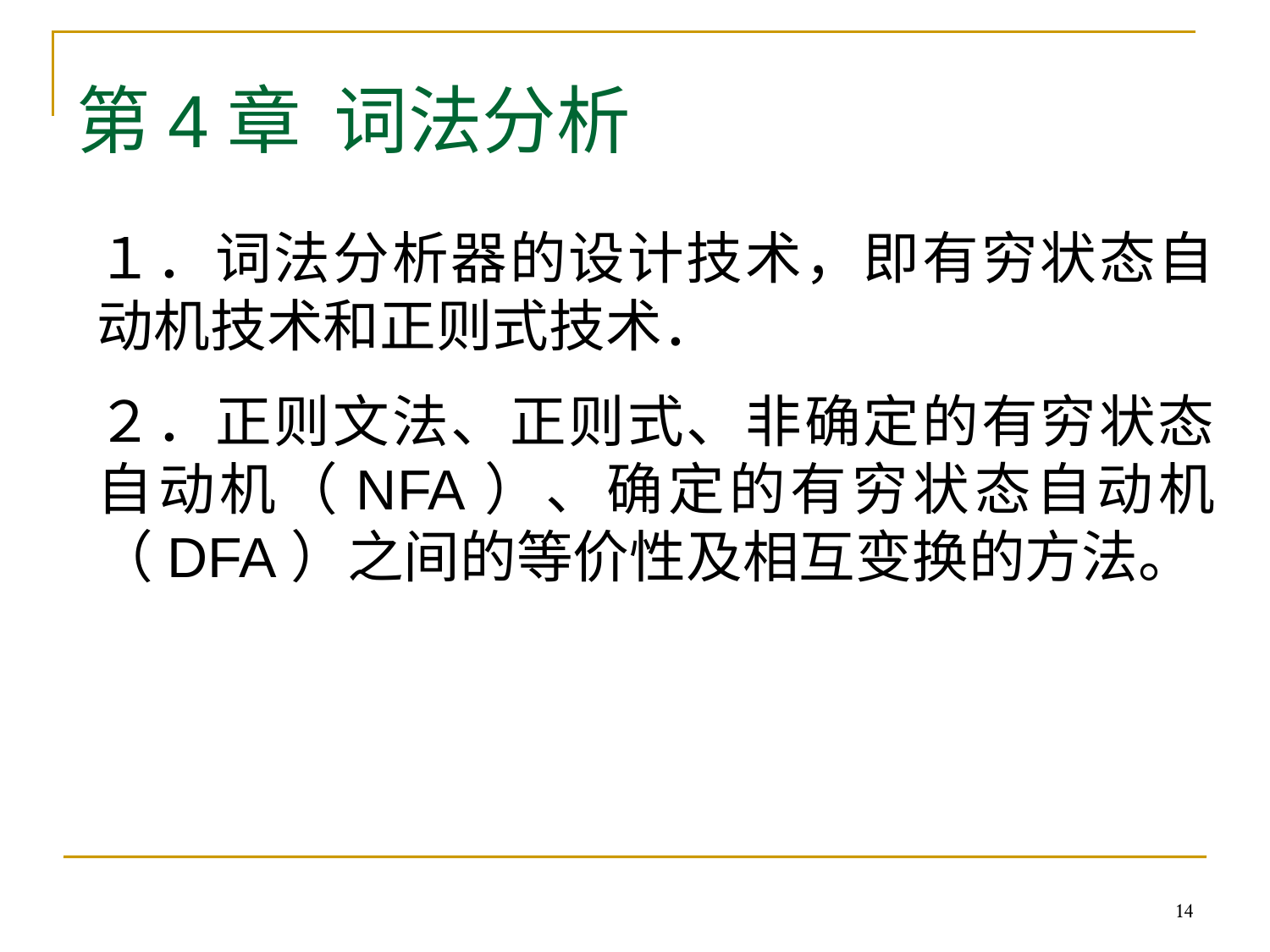

# 第4章  词法分析
１．词法分析器的设计技术，即有穷状态自动机技术和正则式技术．
２．正则文法、正则式、非确定的有穷状态自动机（NFA）、确定的有穷状态自动机（DFA）之间的等价性及相互变换的方法。
14